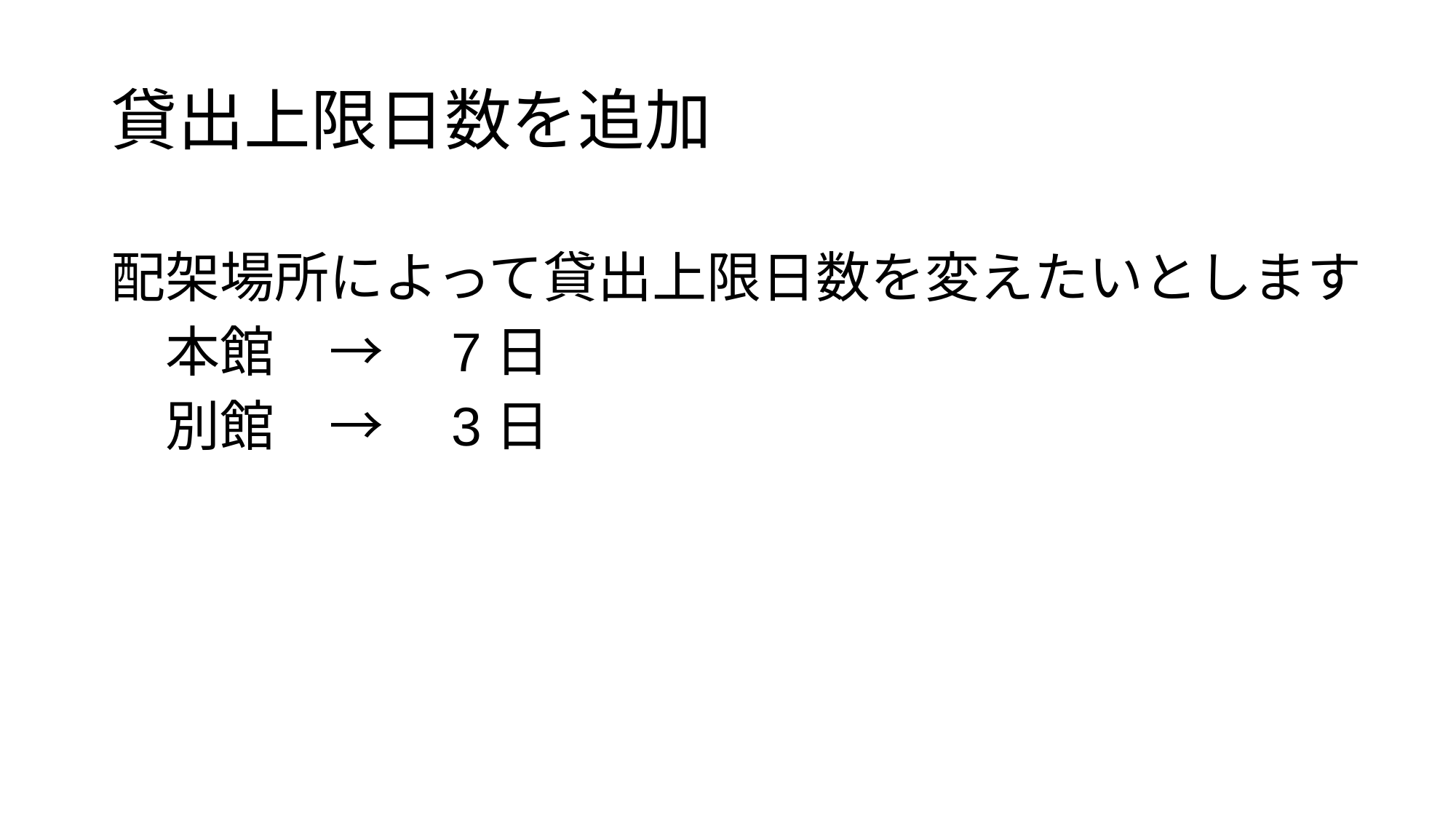

# 貸出上限日数を追加
配架場所によって貸出上限日数を変えたいとします
　本館　→　7日
　別館　→　3日